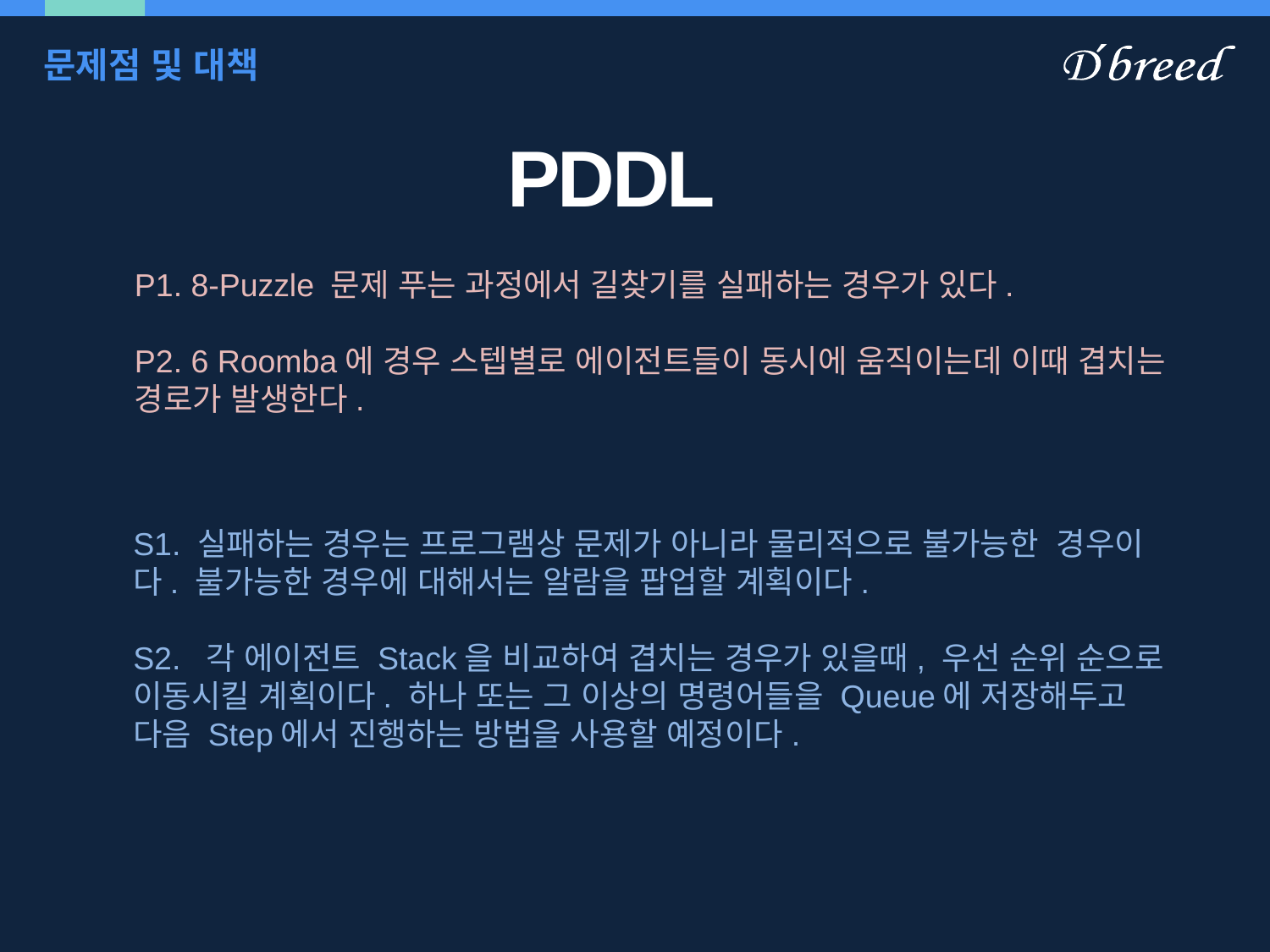

# 문제점 및 대책
PDDL
P1. 8-Puzzle 문제 푸는 과정에서 길찾기를 실패하는 경우가 있다.

P2. 6 Roomba에 경우 스텝별로 에이전트들이 동시에 움직이는데 이때 겹치는 경로가 발생한다.

S1. 실패하는 경우는 프로그램상 문제가 아니라 물리적으로 불가능한  경우이다. 불가능한 경우에 대해서는 알람을 팝업할 계획이다.

S2.  각 에이전트 Stack을 비교하여 겹치는 경우가 있을때, 우선 순위 순으로 이동시킬 계획이다. 하나 또는 그 이상의 명령어들을 Queue에 저장해두고 다음 Step에서 진행하는 방법을 사용할 예정이다.